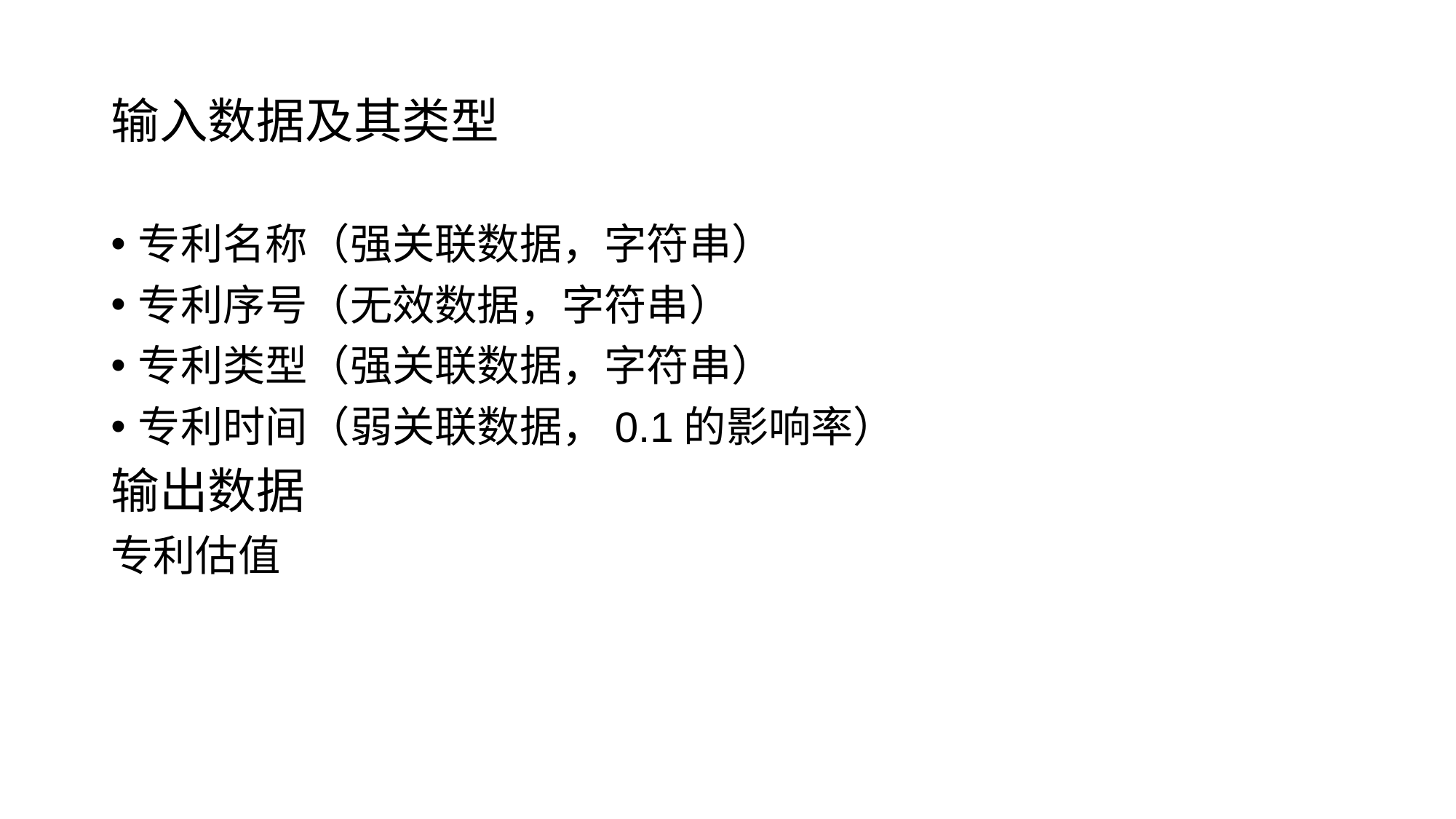

# 输入数据及其类型
专利名称（强关联数据，字符串）
专利序号（无效数据，字符串）
专利类型（强关联数据，字符串）
专利时间（弱关联数据，0.1的影响率）
输出数据
专利估值